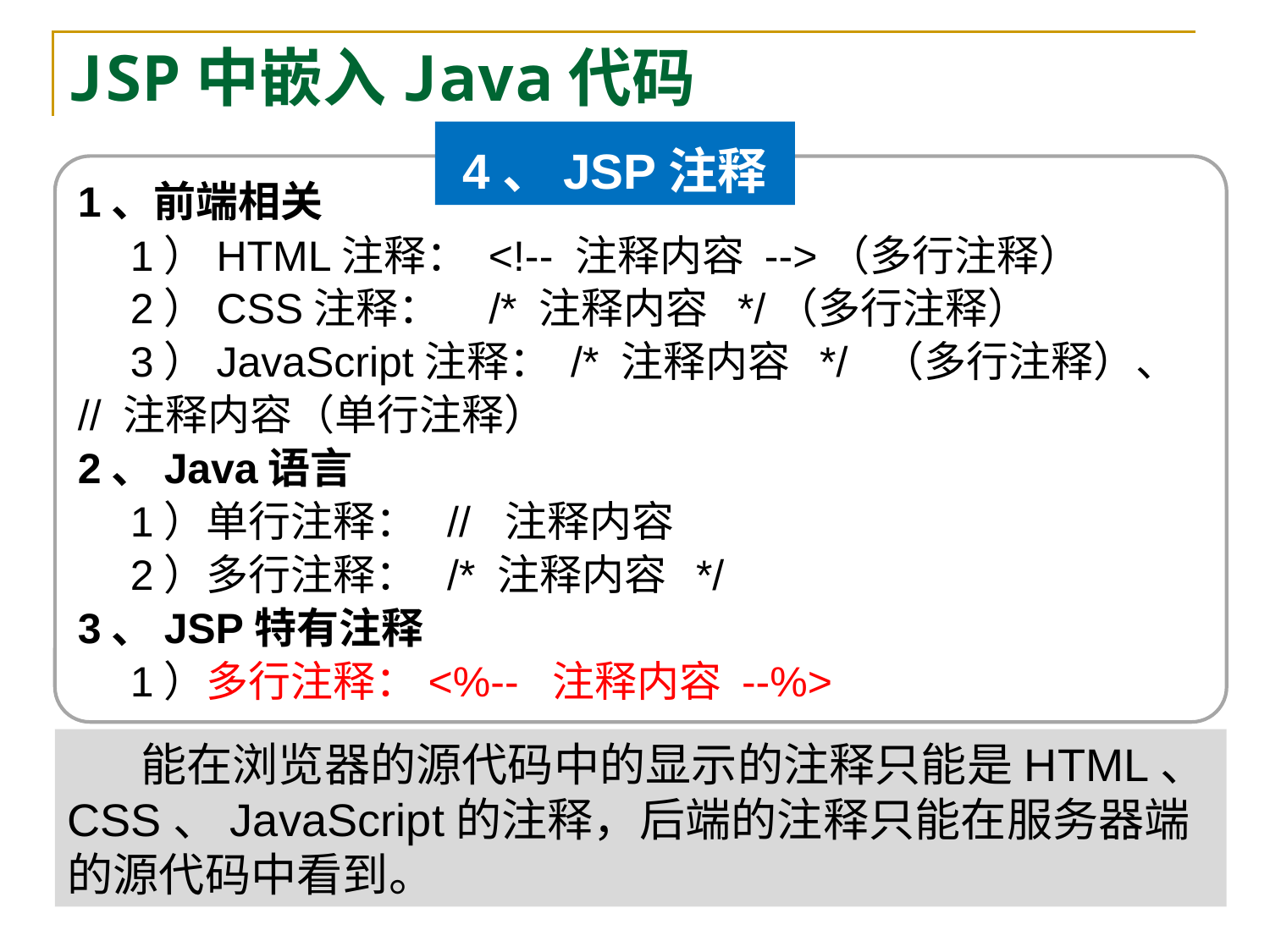

# JSP中嵌入Java代码
4、JSP注释
1、前端相关
　1）HTML注释： <!-- 注释内容 -->（多行注释）
　2）CSS注释：    /* 注释内容  */（多行注释）
　3）JavaScript注释： /* 注释内容  */  （多行注释）、 // 注释内容（单行注释）
2、Java语言
　1）单行注释：  //  注释内容
　2）多行注释：  /* 注释内容  */
3、JSP特有注释
　1）多行注释：<%--  注释内容 --%>
      能在浏览器的源代码中的显示的注释只能是HTML、CSS、JavaScript的注释，后端的注释只能在服务器端的源代码中看到。